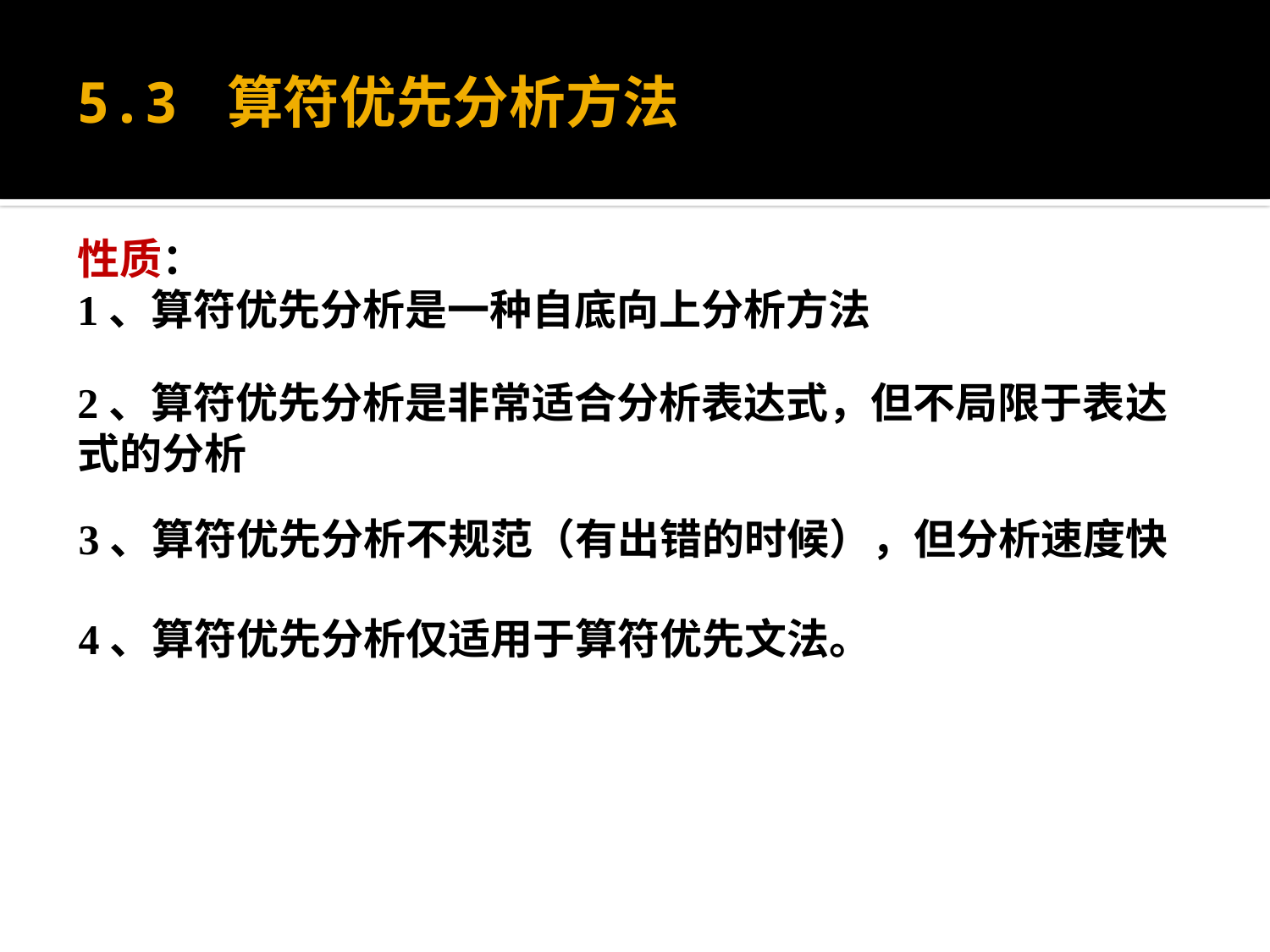

# 5.3 算符优先分析方法
性质：
1、算符优先分析是一种自底向上分析方法
2、算符优先分析是非常适合分析表达式，但不局限于表达式的分析
3、算符优先分析不规范（有出错的时候），但分析速度快
4、算符优先分析仅适用于算符优先文法。